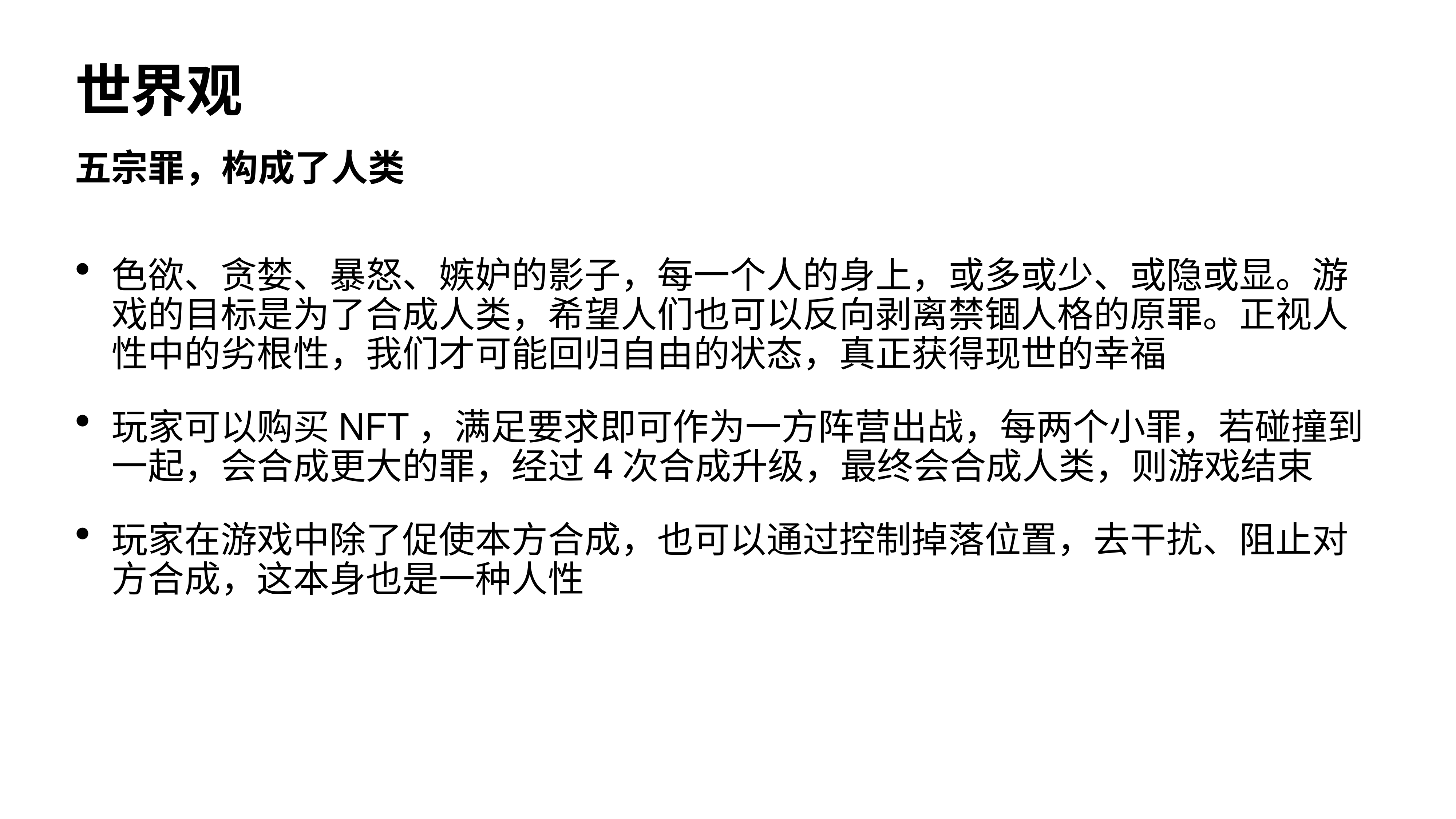

# 世界观
五宗罪，构成了人类
色欲、贪婪、暴怒、嫉妒的影子，每一个人的身上，或多或少、或隐或显。游戏的目标是为了合成人类，希望人们也可以反向剥离禁锢人格的原罪。正视人性中的劣根性，我们才可能回归自由的状态，真正获得现世的幸福
玩家可以购买NFT，满足要求即可作为一方阵营出战，每两个小罪，若碰撞到一起，会合成更大的罪，经过4次合成升级，最终会合成人类，则游戏结束
玩家在游戏中除了促使本方合成，也可以通过控制掉落位置，去干扰、阻止对方合成，这本身也是一种人性